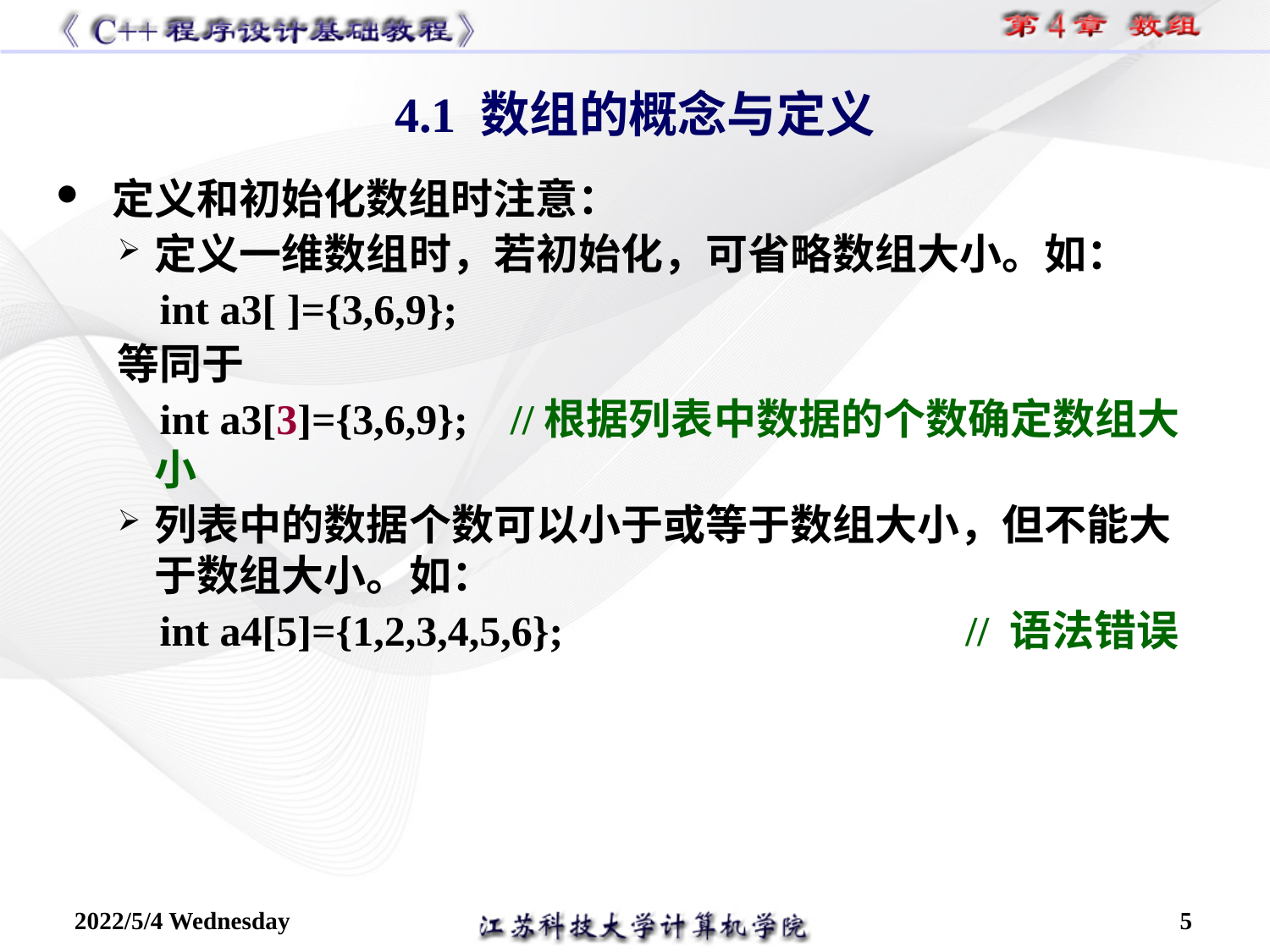

4.1 数组的概念与定义
 定义和初始化数组时注意：
定义一维数组时，若初始化，可省略数组大小。如：
    int a3[ ]={3,6,9};
等同于
    int a3[3]={3,6,9};    //根据列表中数据的个数确定数组大小
列表中的数据个数可以小于或等于数组大小，但不能大于数组大小。如：
    int a4[5]={1,2,3,4,5,6};                                      // 语法错误